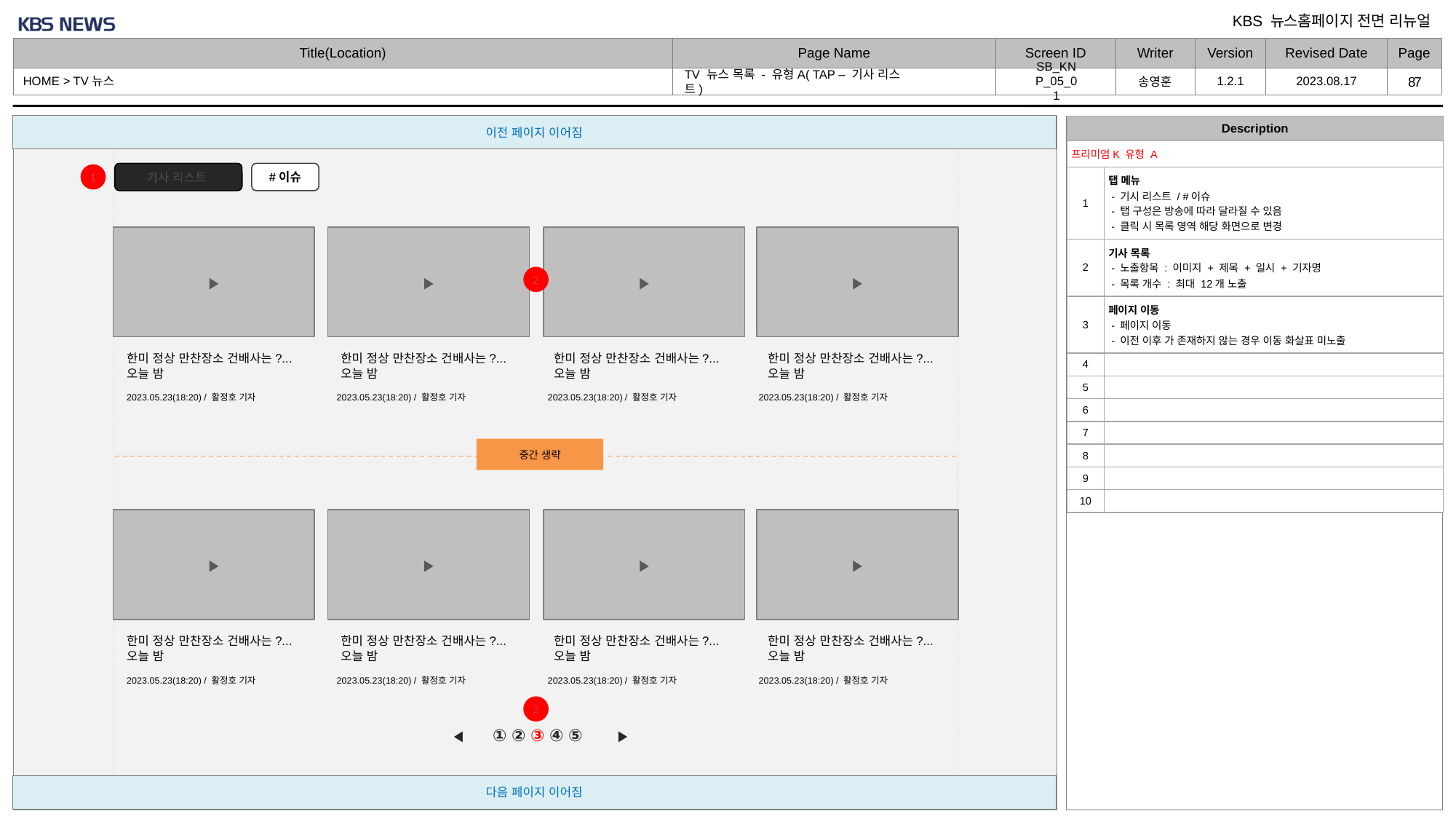

HOME > TV뉴스
SB_KNP_05_01
# TV 뉴스 목록 - 유형A( TAP – 기사 리스트)
| Description |  |
| --- | --- |
| 프리미엄K 유형 A |  |
| 1 | 탭 메뉴 - 기시 리스트 / #이슈 - 탭 구성은 방송에 따라 달라질 수 있음 - 클릭 시 목록 영역 해당 화면으로 변경 |
| 2 | 기사 목록 - 노출항목 : 이미지 + 제목 + 일시 + 기자명 - 목록 개수 : 최대 12개 노출 |
| 3 | 페이지 이동 - 페이지 이동 - 이전 이후 가 존재하지 않는 경우 이동 화살표 미노출 |
| 4 |  |
| 5 |  |
| 6 |  |
| 7 |  |
| 8 |  |
| 9 |  |
| 10 |  |
기사 리스트
#이슈
1
▶
▶
▶
▶
2
한미 정상 만찬장소 건배사는?... 오늘 밤
한미 정상 만찬장소 건배사는?... 오늘 밤
한미 정상 만찬장소 건배사는?... 오늘 밤
한미 정상 만찬장소 건배사는?... 오늘 밤
2023.05.23(18:20) / 활정호 기자
2023.05.23(18:20) / 활정호 기자
2023.05.23(18:20) / 활정호 기자
2023.05.23(18:20) / 활정호 기자
중간 생략
▶
▶
▶
▶
한미 정상 만찬장소 건배사는?... 오늘 밤
한미 정상 만찬장소 건배사는?... 오늘 밤
한미 정상 만찬장소 건배사는?... 오늘 밤
한미 정상 만찬장소 건배사는?... 오늘 밤
2023.05.23(18:20) / 활정호 기자
2023.05.23(18:20) / 활정호 기자
2023.05.23(18:20) / 활정호 기자
2023.05.23(18:20) / 활정호 기자
3
◀
① ② ③ ④ ⑤
▶